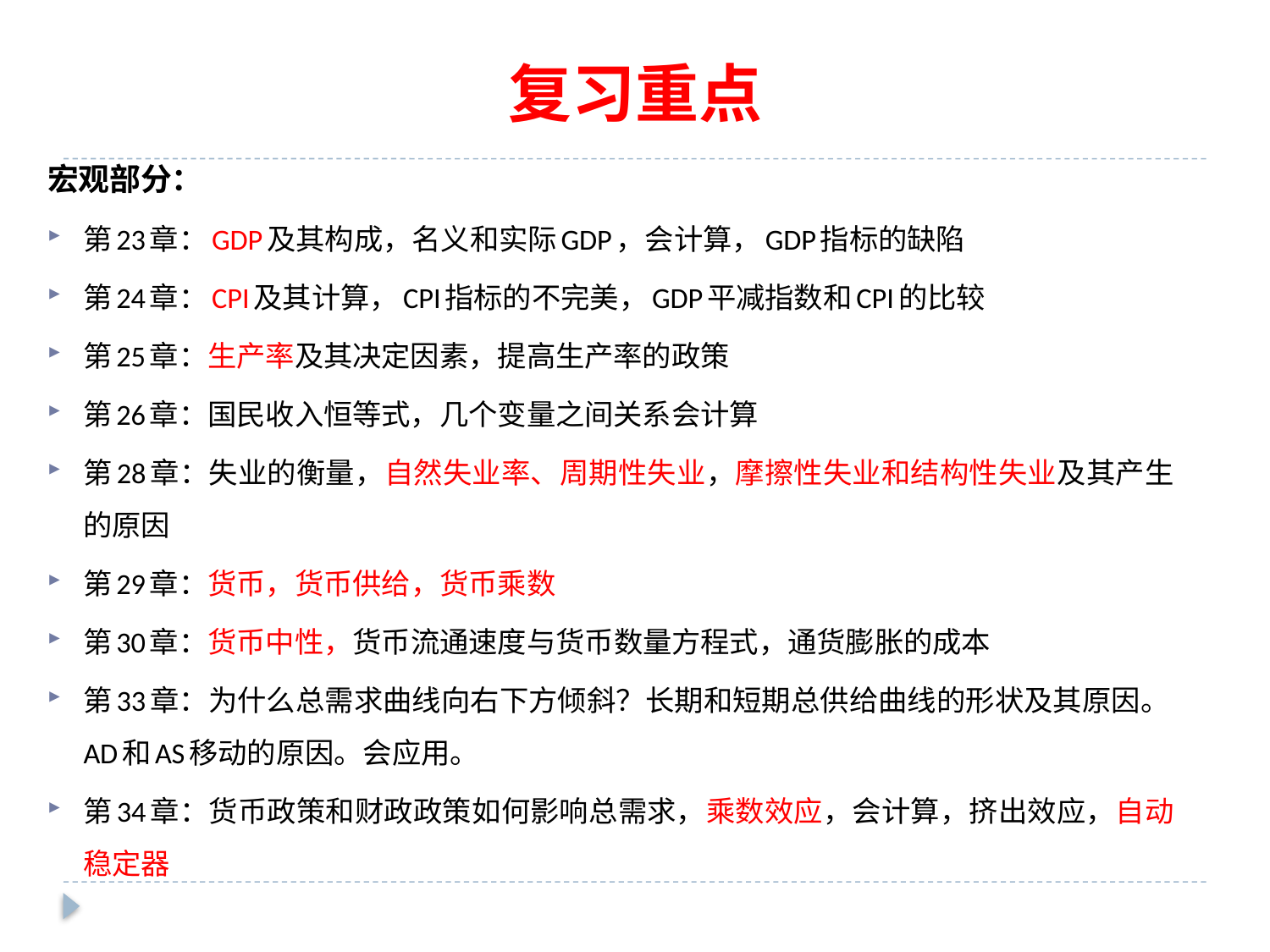

# 复习重点
宏观部分：
第23章：GDP及其构成，名义和实际GDP，会计算，GDP指标的缺陷
第24章：CPI及其计算，CPI指标的不完美，GDP平减指数和CPI的比较
第25章：生产率及其决定因素，提高生产率的政策
第26章：国民收入恒等式，几个变量之间关系会计算
第28章：失业的衡量，自然失业率、周期性失业，摩擦性失业和结构性失业及其产生的原因
第29章：货币，货币供给，货币乘数
第30章：货币中性，货币流通速度与货币数量方程式，通货膨胀的成本
第33章：为什么总需求曲线向右下方倾斜？长期和短期总供给曲线的形状及其原因。AD和AS移动的原因。会应用。
第34章：货币政策和财政政策如何影响总需求，乘数效应，会计算，挤出效应，自动稳定器